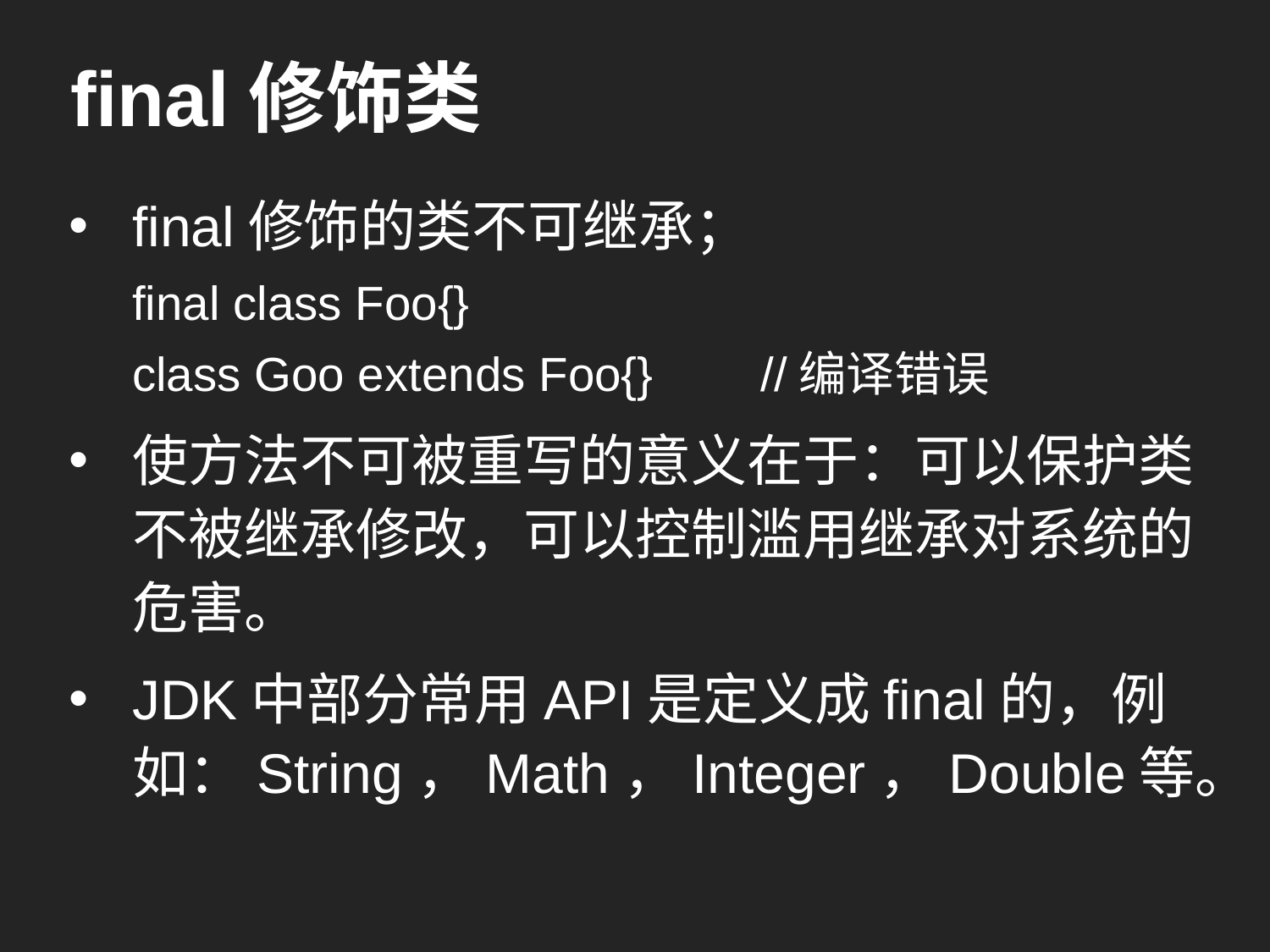

# final修饰类
final修饰的类不可继承；
final class Foo{}
class Goo extends Foo{}	//编译错误
使方法不可被重写的意义在于：可以保护类不被继承修改，可以控制滥用继承对系统的危害。
JDK中部分常用API是定义成final的，例如：String，Math，Integer，Double等。